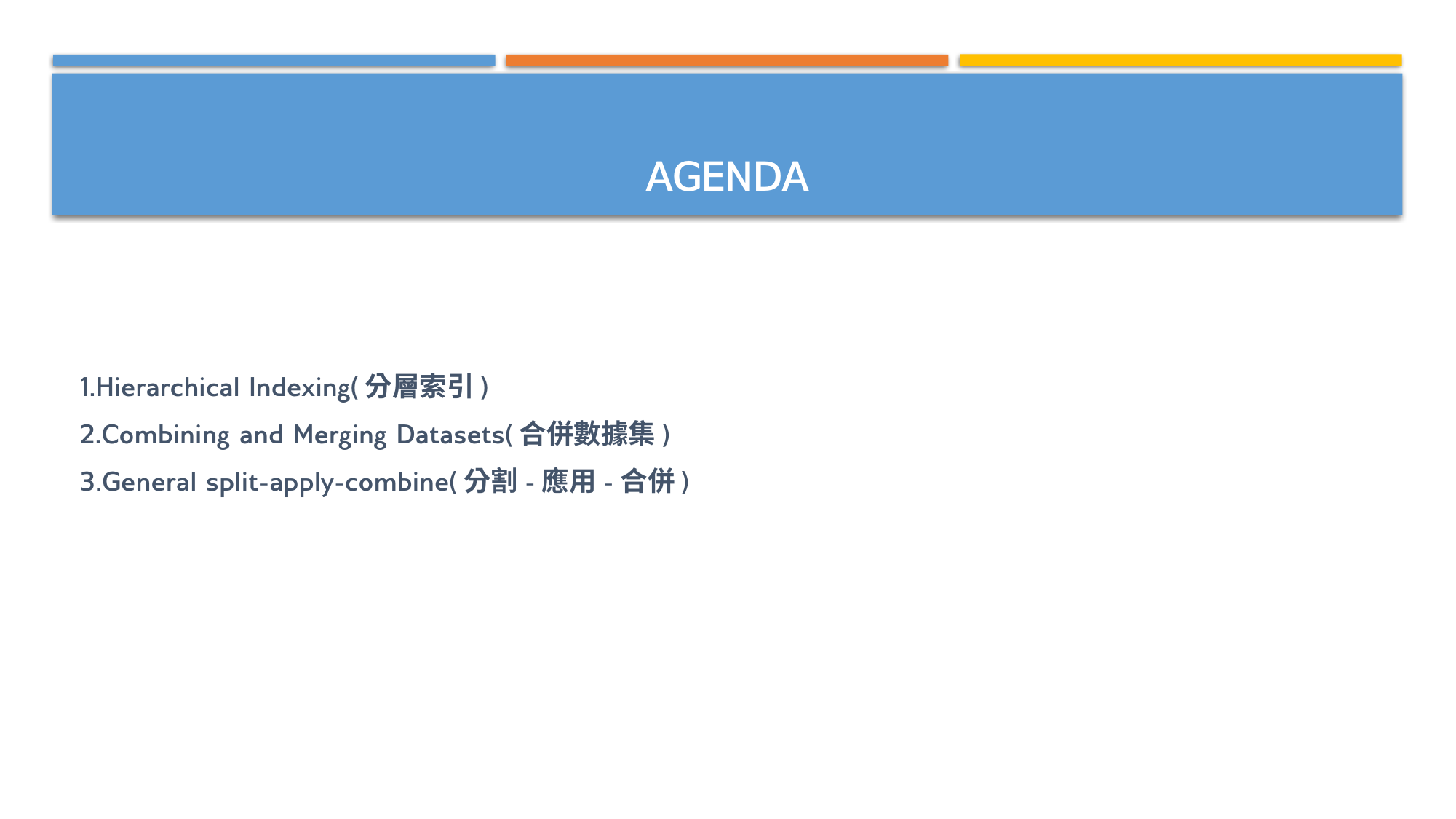

# Agenda
1.Hierarchical Indexing(分層索引)
2.Combining and Merging Datasets(合併數據集)
3.General split-apply-combine(分割-應用-合併)